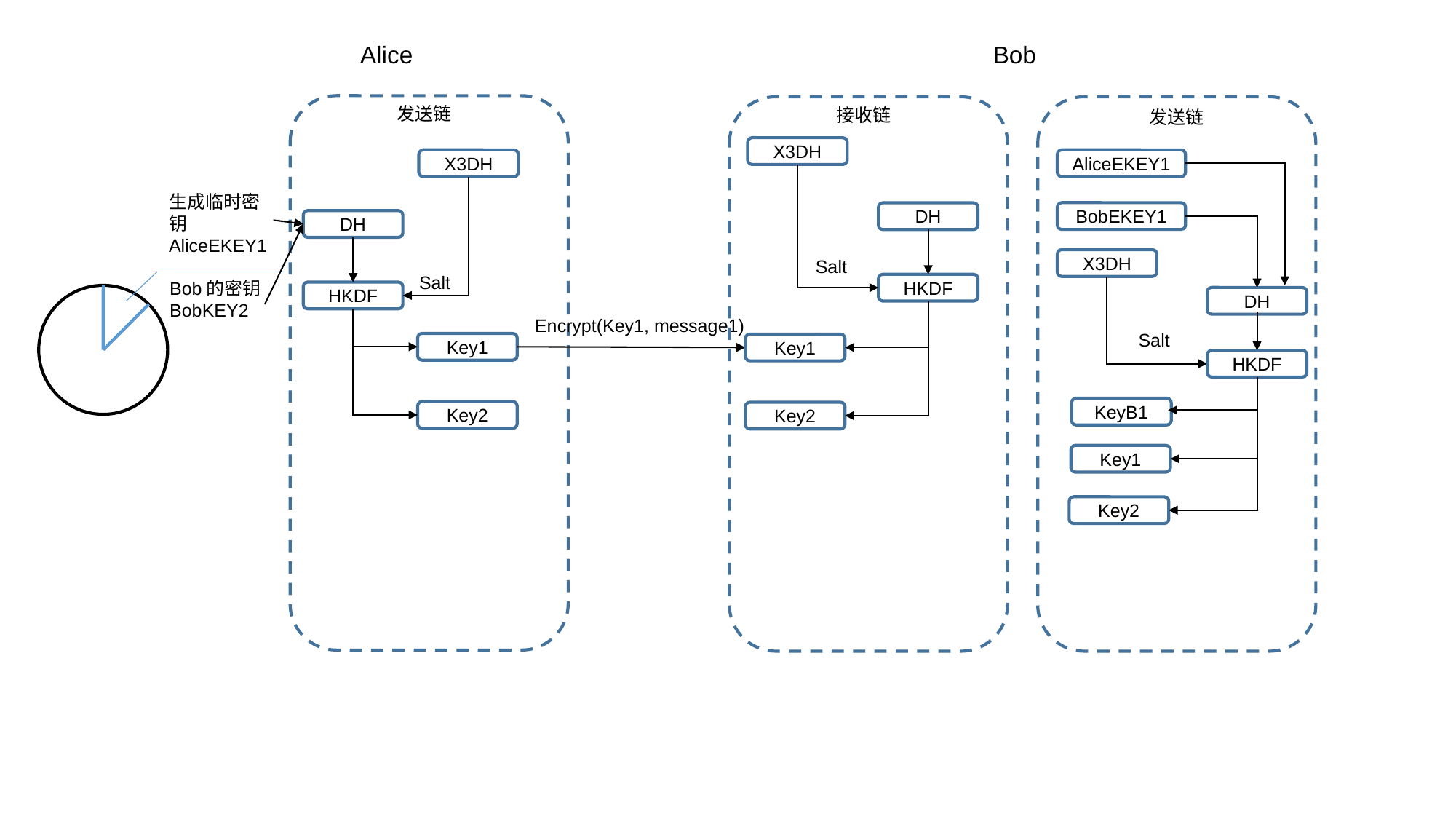

Bob
Alice

发送链

接收链
发送链
X3DH
AliceEKEY1
X3DH
生成临时密钥AliceEKEY1
BobEKEY1
DH
DH
Salt
X3DH
Salt
Bob的密钥BobKEY2
HKDF
HKDF

DH
Encrypt(Key1, message1)
Salt
Key1
Key1
HKDF
KeyB1
Key2
Key2
Key1
Key2